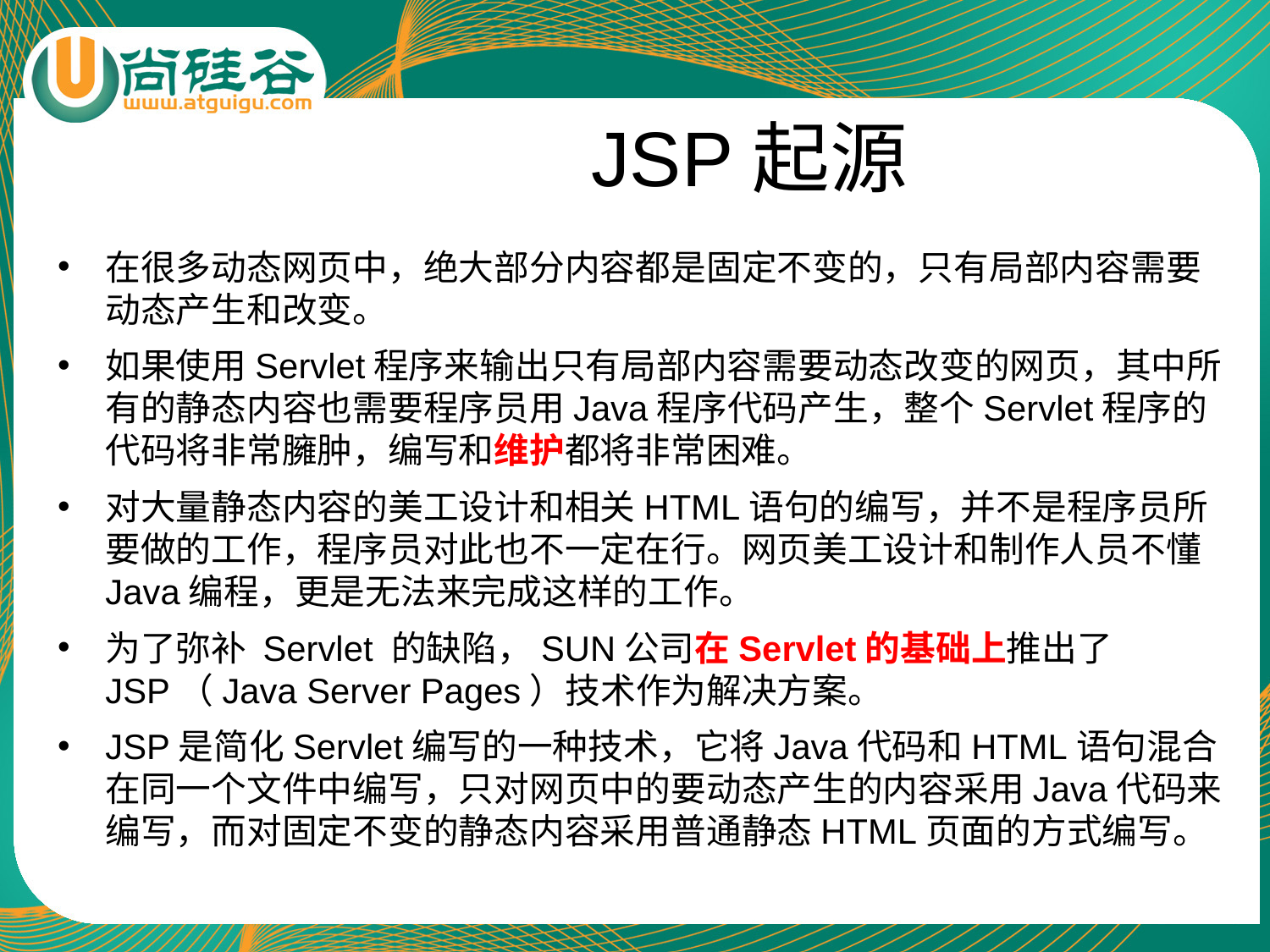

# JSP起源
在很多动态网页中，绝大部分内容都是固定不变的，只有局部内容需要动态产生和改变。
如果使用Servlet程序来输出只有局部内容需要动态改变的网页，其中所有的静态内容也需要程序员用Java程序代码产生，整个Servlet程序的代码将非常臃肿，编写和维护都将非常困难。
对大量静态内容的美工设计和相关HTML语句的编写，并不是程序员所要做的工作，程序员对此也不一定在行。网页美工设计和制作人员不懂Java编程，更是无法来完成这样的工作。
为了弥补 Servlet 的缺陷，SUN公司在Servlet的基础上推出了JSP（Java Server Pages）技术作为解决方案。
JSP是简化Servlet编写的一种技术，它将Java代码和HTML语句混合在同一个文件中编写，只对网页中的要动态产生的内容采用Java代码来编写，而对固定不变的静态内容采用普通静态HTML页面的方式编写。